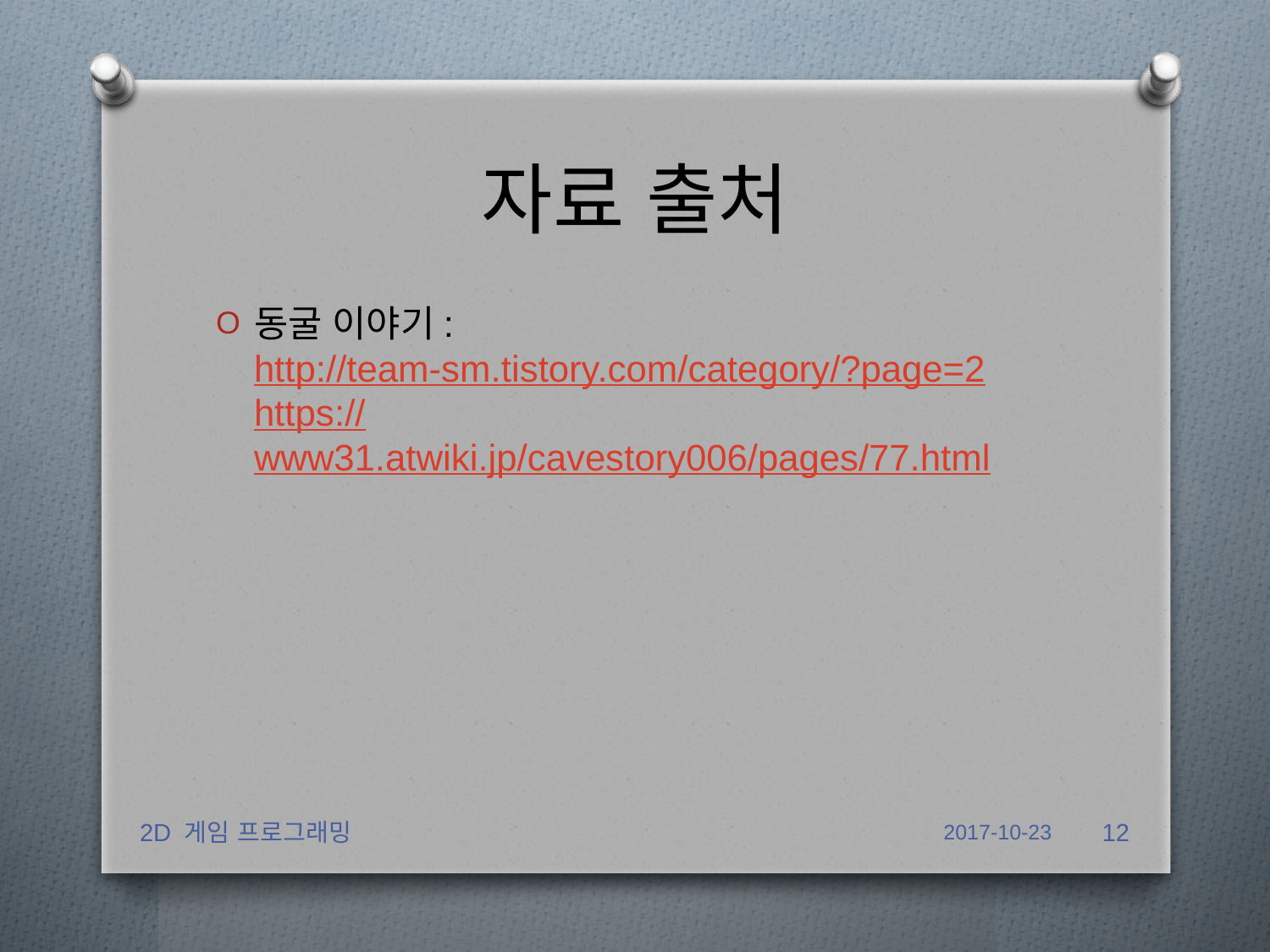

# 자료 출처
동굴 이야기:
http://team-sm.tistory.com/category/?page=2
https://www31.atwiki.jp/cavestory006/pages/77.html
2D 게임 프로그래밍
2017-10-23
12